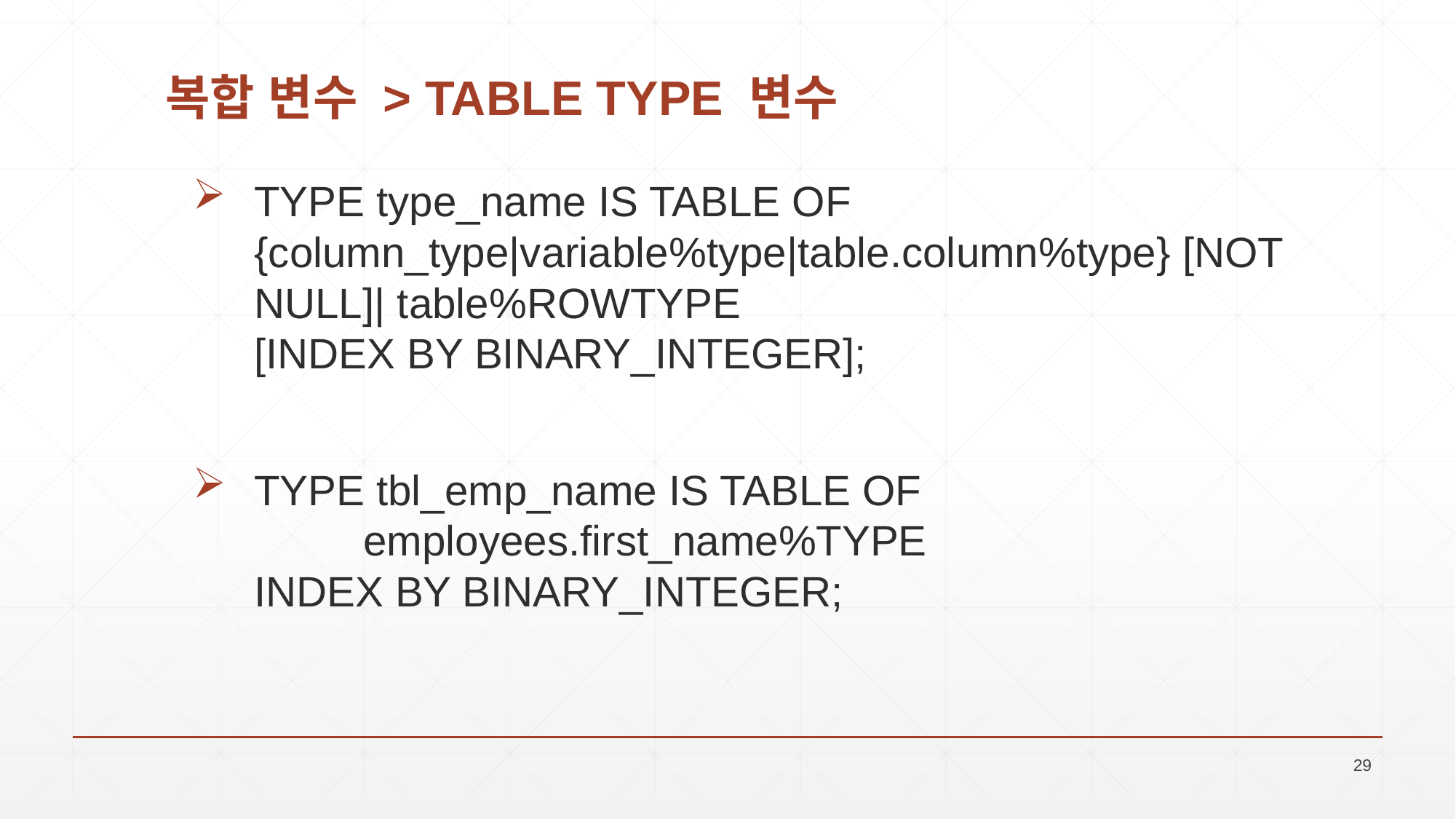

# 복합 변수 > TABLE TYPE 변수
TYPE type_name IS TABLE OF
{column_type|variable%type|table.column%type} [NOT NULL]| table%ROWTYPE
[INDEX BY BINARY_INTEGER];

TYPE tbl_emp_name IS TABLE OF
	employees.first_name%TYPE
INDEX BY BINARY_INTEGER;
29